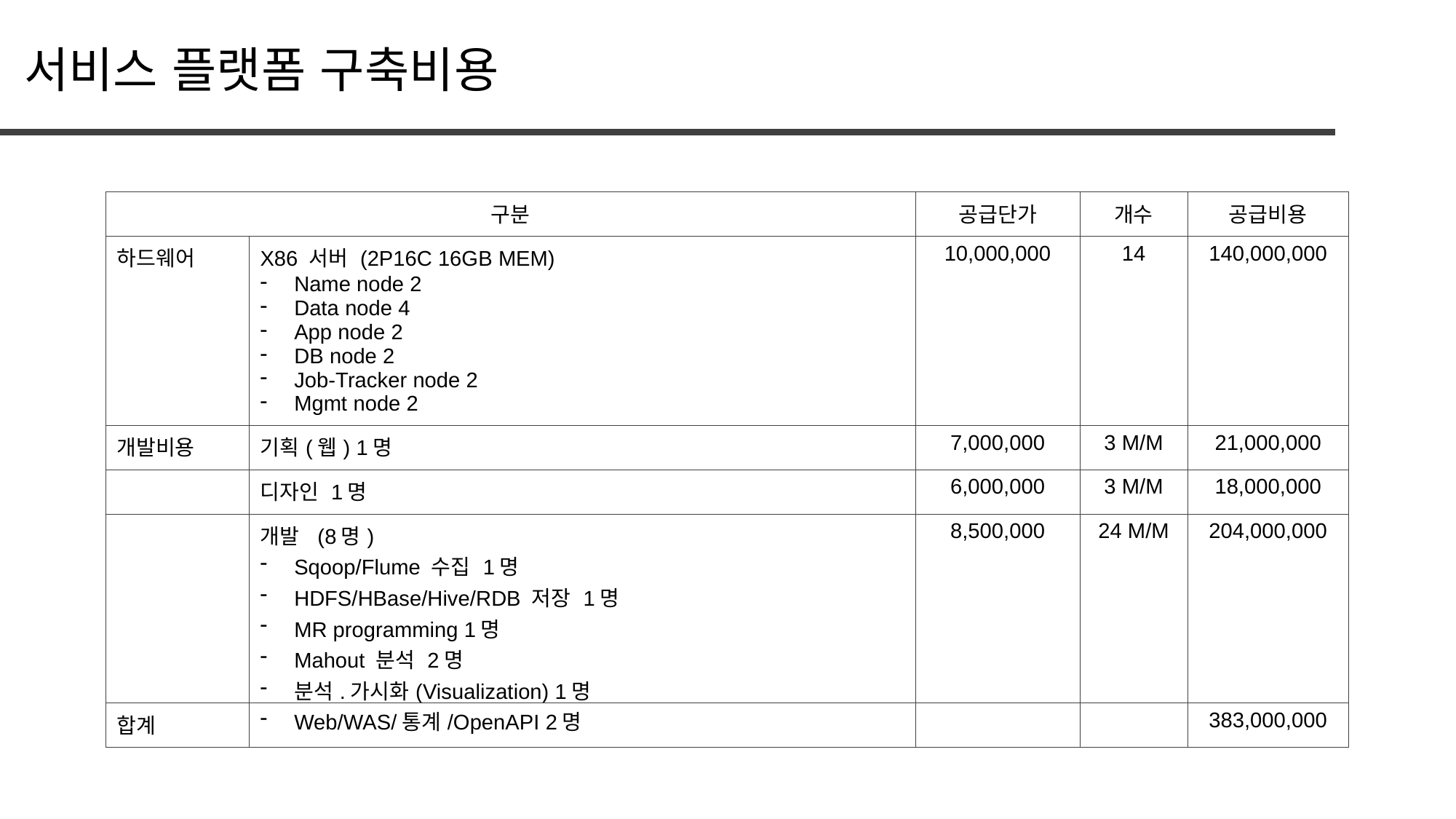

서비스 플랫폼 구축비용
| 구분 |  | 공급단가 | 개수 | 공급비용 |
| --- | --- | --- | --- | --- |
| 하드웨어 | X86 서버 (2P16C 16GB MEM) Name node 2 Data node 4 App node 2 DB node 2 Job-Tracker node 2 Mgmt node 2 | 10,000,000 | 14 | 140,000,000 |
| 개발비용 | 기획(웹) 1명 | 7,000,000 | 3 M/M | 21,000,000 |
|  | 디자인 1명 | 6,000,000 | 3 M/M | 18,000,000 |
|  | 개발 (8명) Sqoop/Flume 수집 1명 HDFS/HBase/Hive/RDB 저장 1명 MR programming 1명 Mahout 분석 2명 분석.가시화(Visualization) 1명 Web/WAS/통계/OpenAPI 2명 | 8,500,000 | 24 M/M | 204,000,000 |
| 합계 |  |  |  | 383,000,000 |